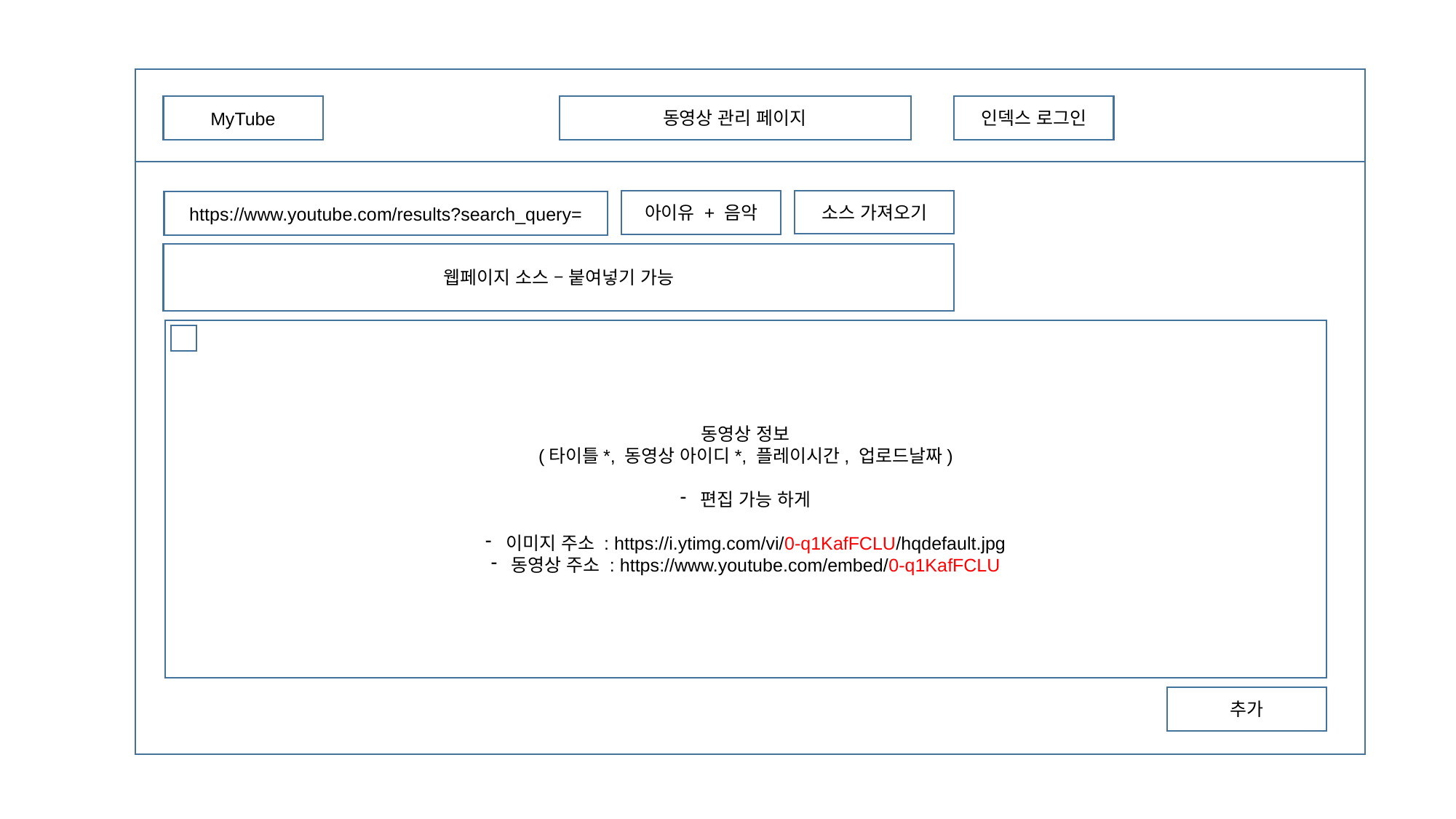

동영상 관리 페이지
인덱스 로그인
MyTube
소스 가져오기
아이유 + 음악
https://www.youtube.com/results?search_query=
웹페이지 소스 – 붙여넣기 가능
동영상 정보
(타이틀*, 동영상 아이디*, 플레이시간, 업로드날짜)

편집 가능 하게

이미지 주소 : https://i.ytimg.com/vi/0-q1KafFCLU/hqdefault.jpg
동영상 주소 : https://www.youtube.com/embed/0-q1KafFCLU

추가